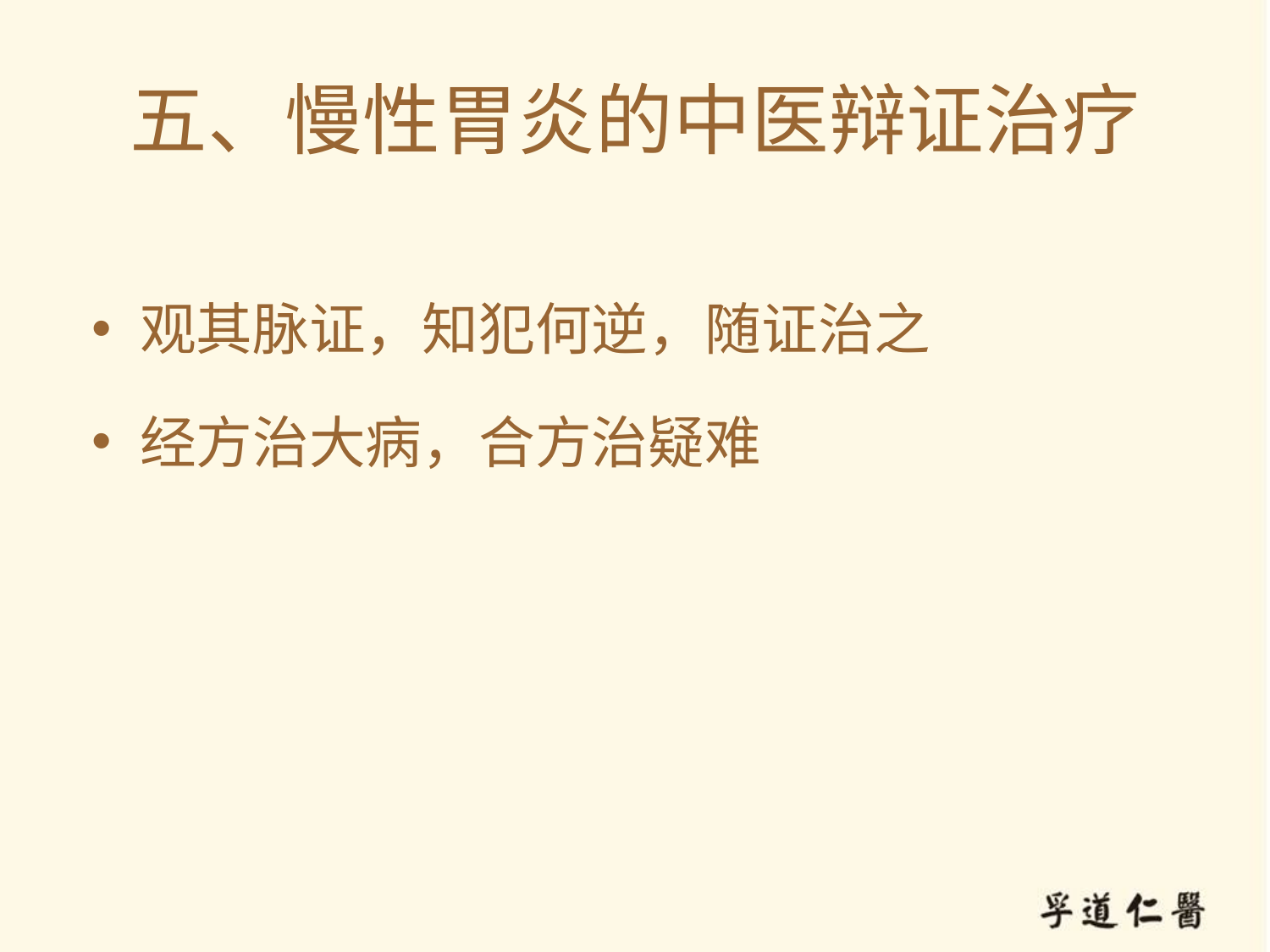

# 五、慢性胃炎的中医辩证治疗
观其脉证，知犯何逆，随证治之
经方治大病，合方治疑难